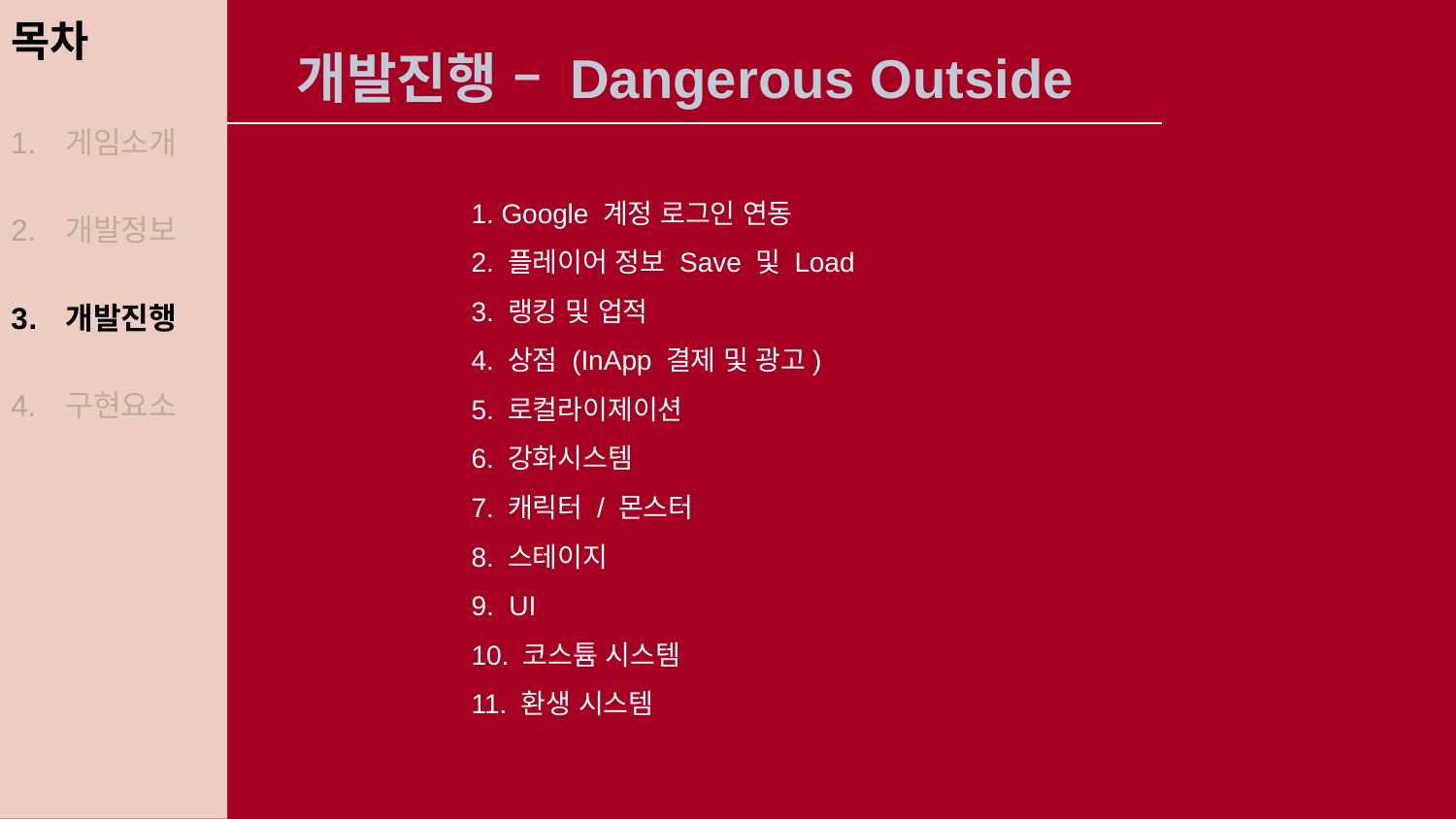

목차
 개발진행 – Dangerous Outside
게임소개
개발정보
개발진행
구현요소
1. Google 계정 로그인 연동
2. 플레이어 정보 Save 및 Load
3. 랭킹 및 업적
4. 상점 (InApp 결제 및 광고)
5. 로컬라이제이션
6. 강화시스템
7. 캐릭터 / 몬스터
8. 스테이지
9.  UI
10. 코스튬 시스템
11. 환생 시스템